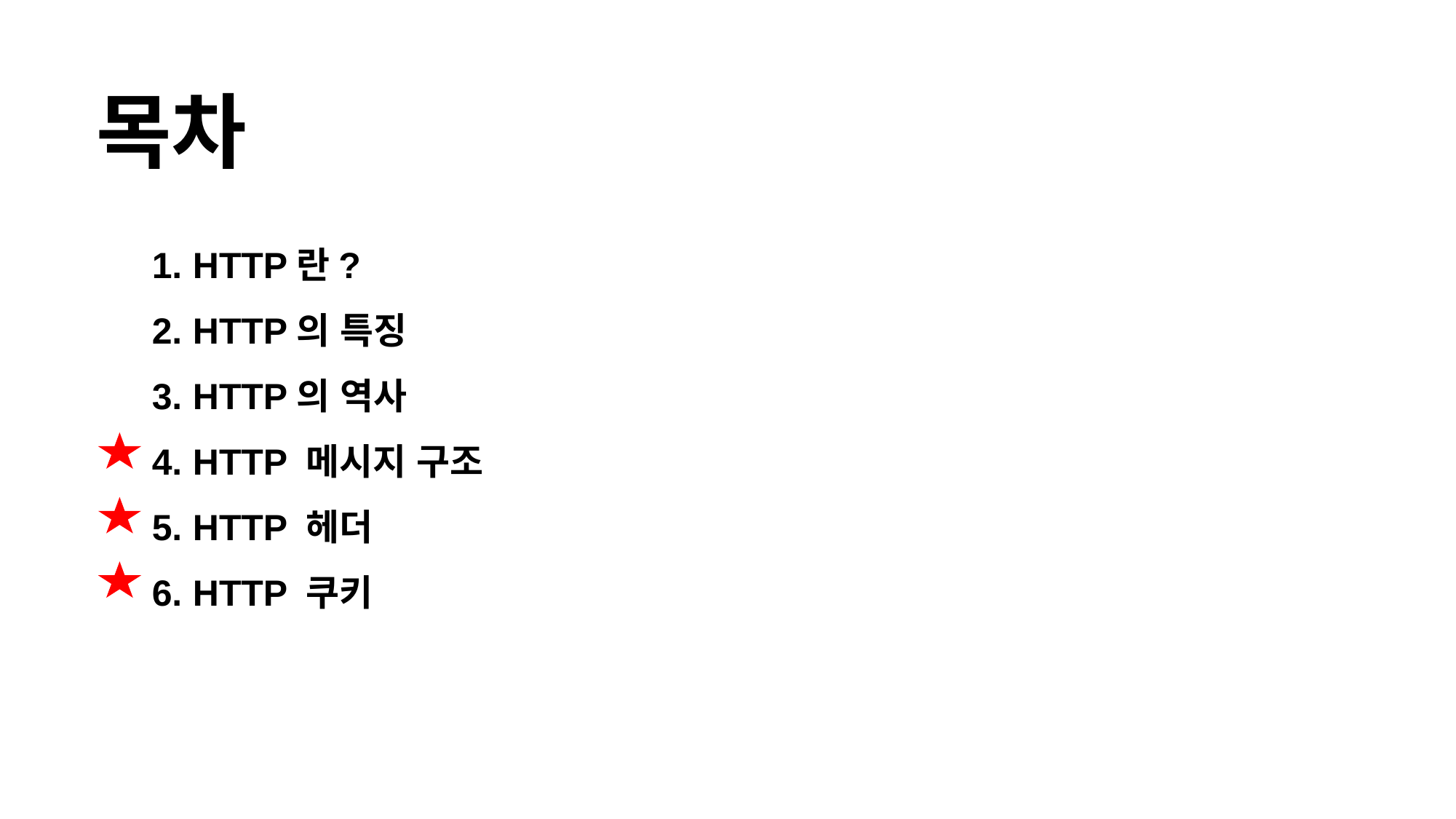

목차
HTTP란?
HTTP의 특징
HTTP의 역사
HTTP 메시지 구조
HTTP 헤더
HTTP 쿠키